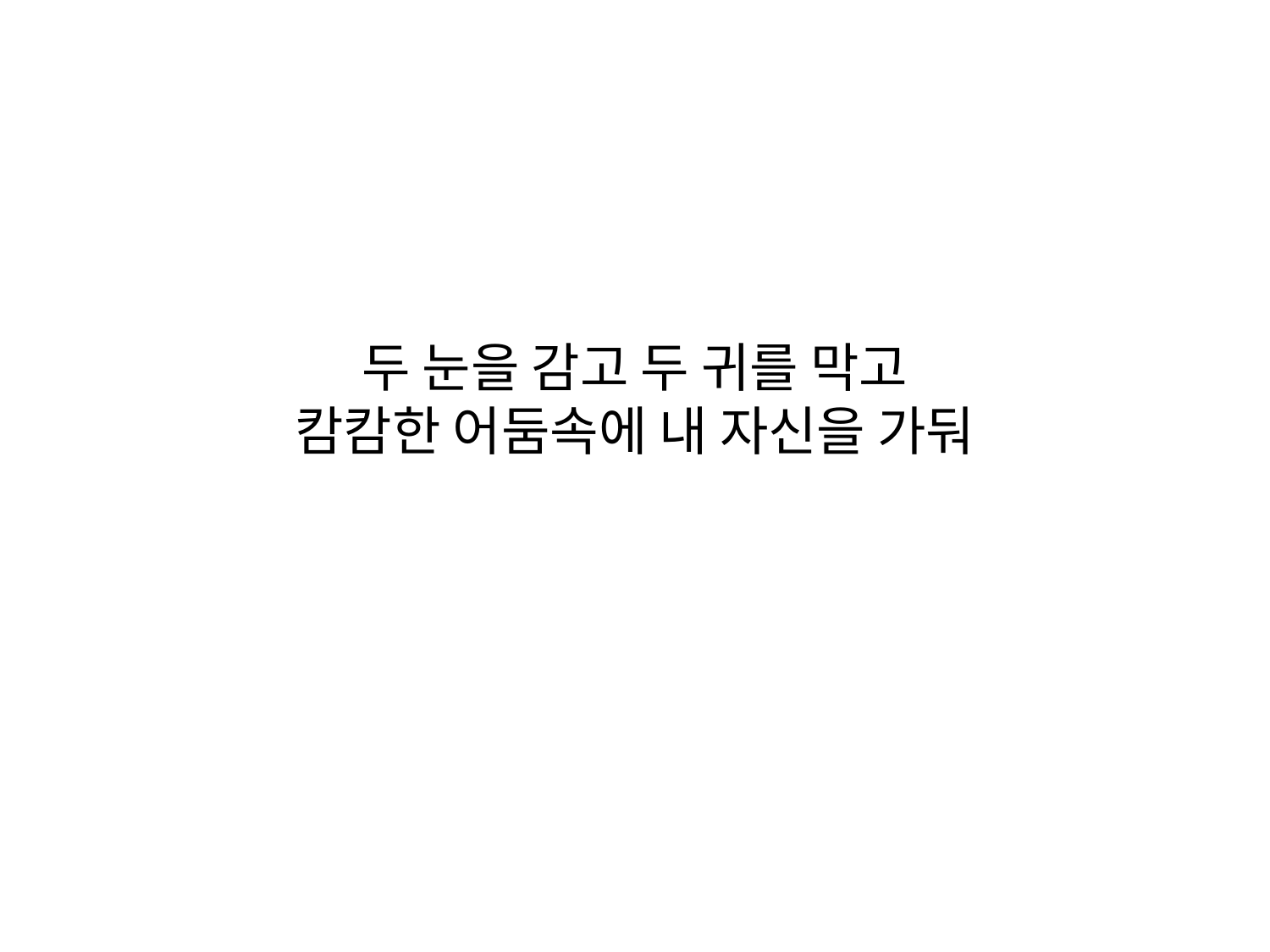

# 두 눈을 감고 두 귀를 막고 캄캄한 어둠속에 내 자신을 가둬